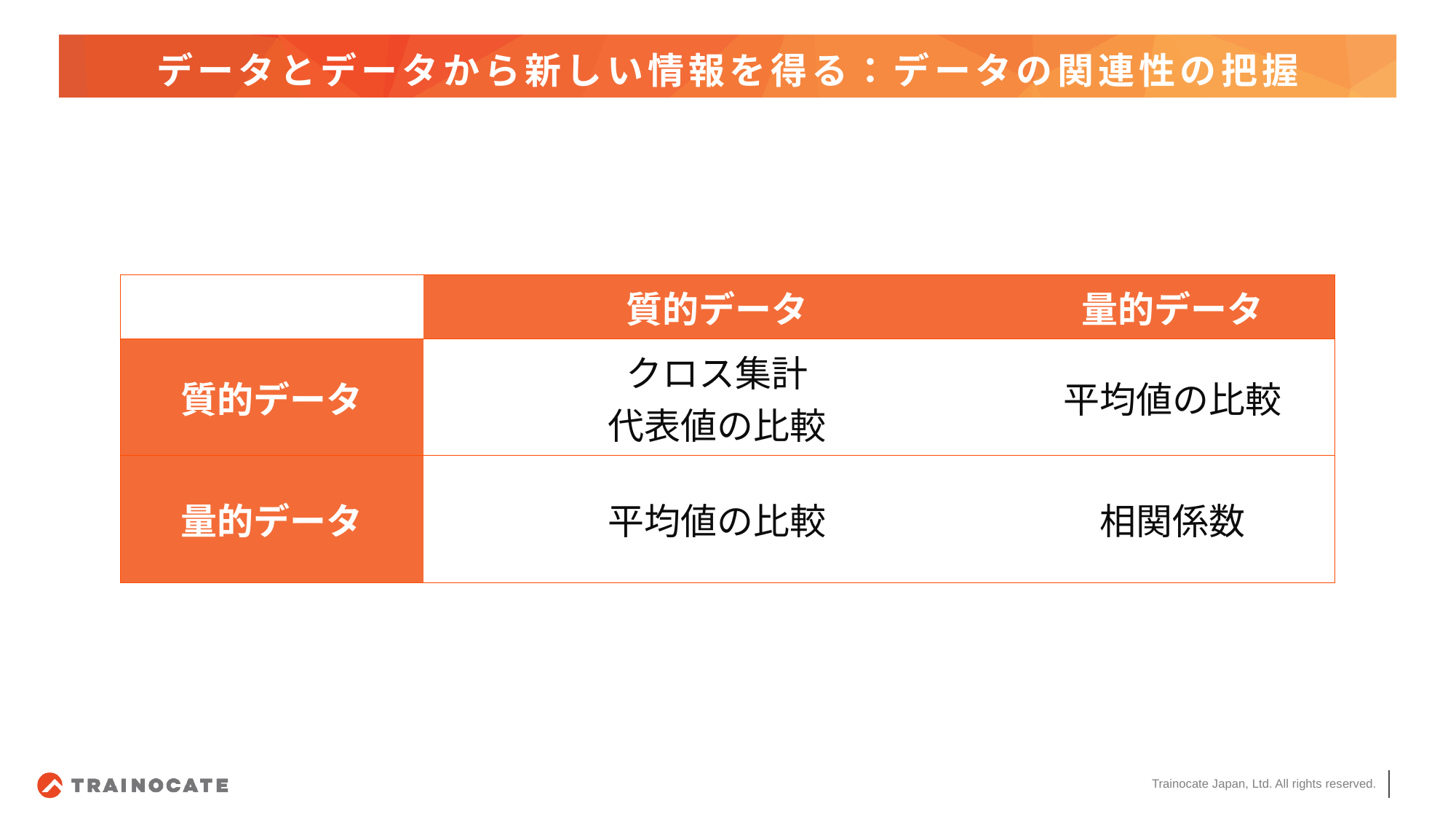

# データとデータから新しい情報を得る：データの関連性の把握
|  | 質的データ | 量的データ |
| --- | --- | --- |
| 質的データ | クロス集計 代表値の比較 | 平均値の比較 |
| 量的データ | 平均値の比較 | 相関係数 |